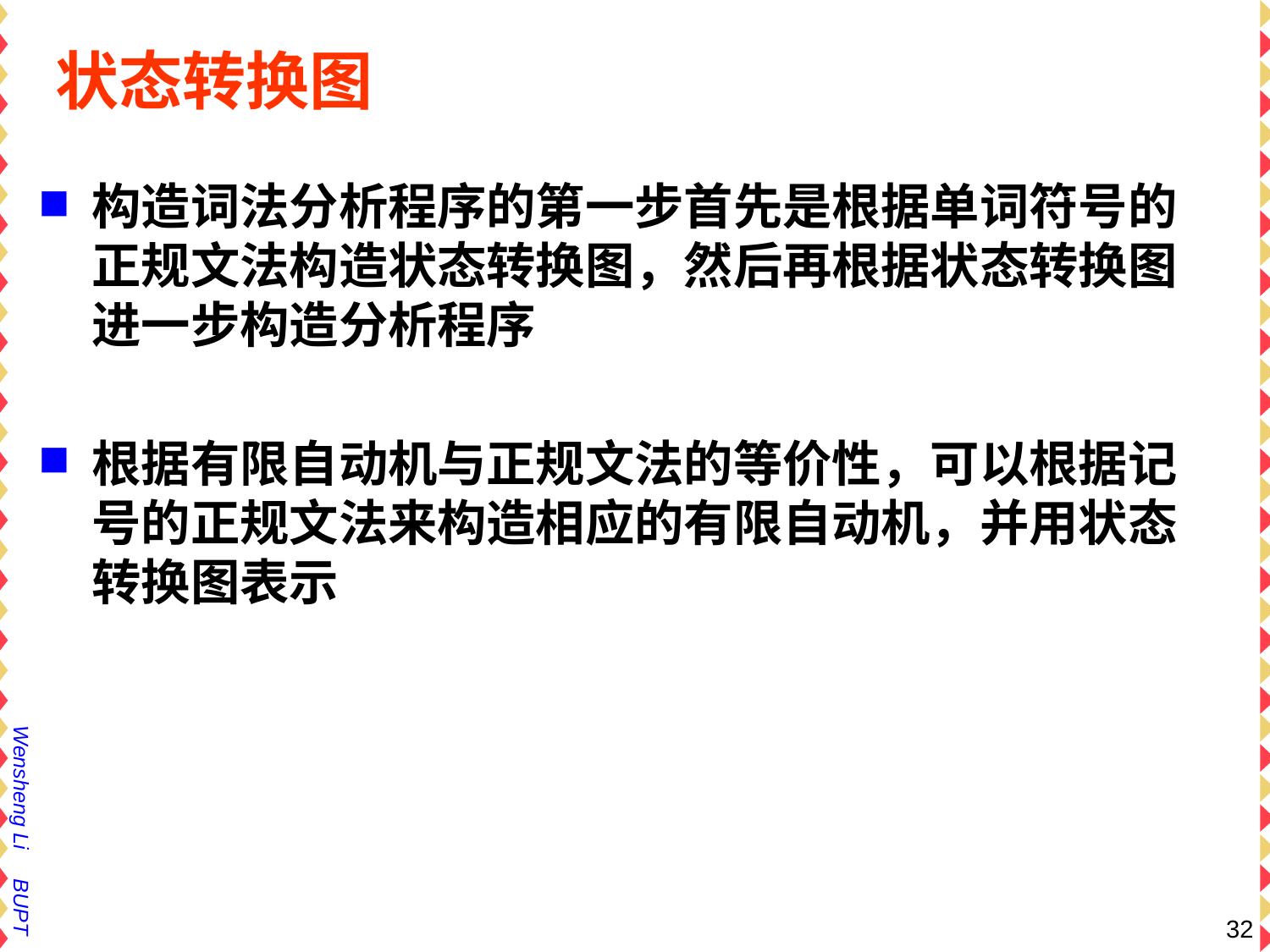

# 状态转换图
构造词法分析程序的第一步首先是根据单词符号的正规文法构造状态转换图，然后再根据状态转换图进一步构造分析程序

根据有限自动机与正规文法的等价性，可以根据记号的正规文法来构造相应的有限自动机，并用状态转换图表示
32